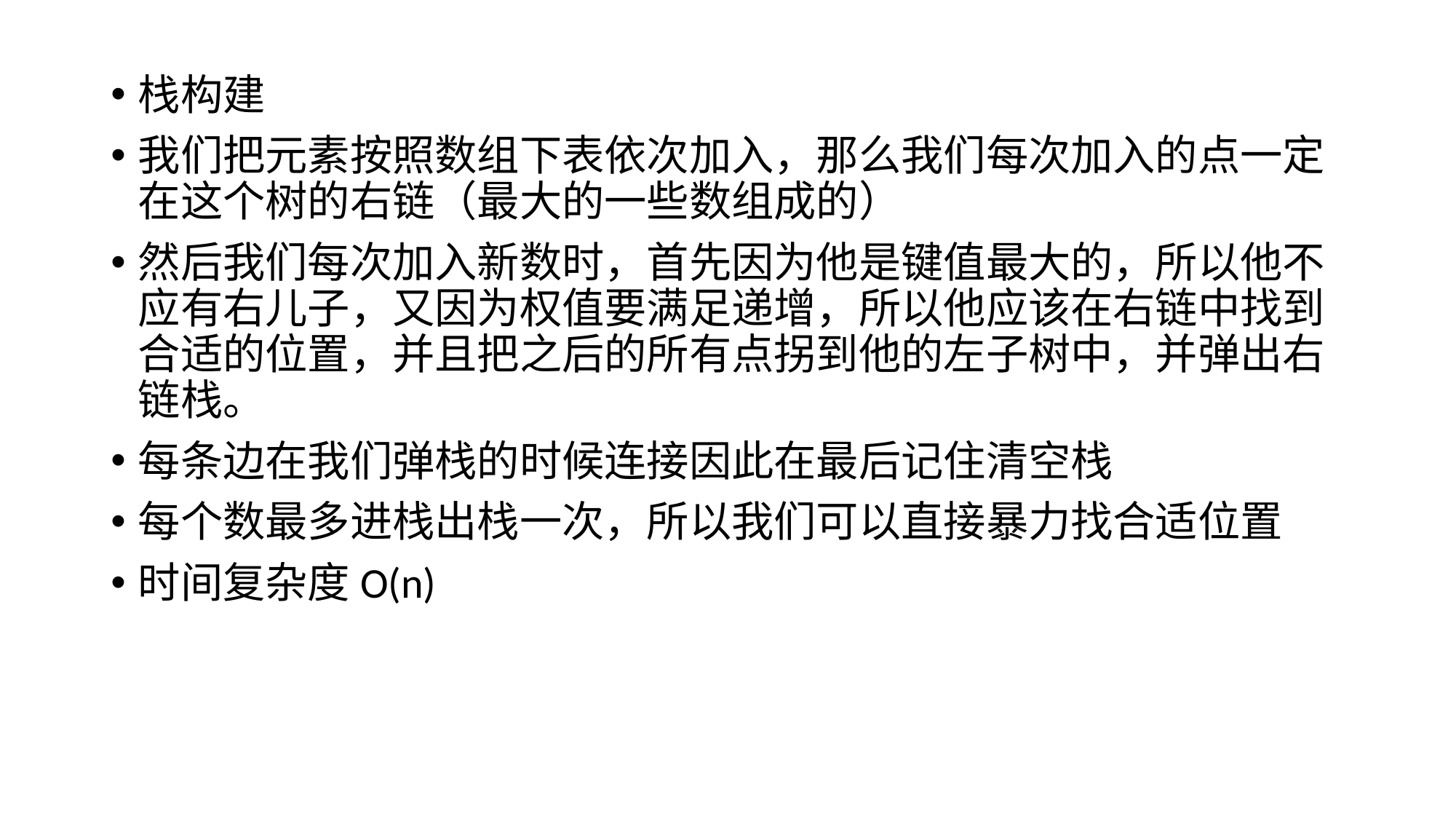

栈构建
我们把元素按照数组下表依次加入，那么我们每次加入的点一定在这个树的右链（最大的一些数组成的）
然后我们每次加入新数时，首先因为他是键值最大的，所以他不应有右儿子，又因为权值要满足递增，所以他应该在右链中找到合适的位置，并且把之后的所有点拐到他的左子树中，并弹出右链栈。
每条边在我们弹栈的时候连接因此在最后记住清空栈
每个数最多进栈出栈一次，所以我们可以直接暴力找合适位置
时间复杂度O(n)